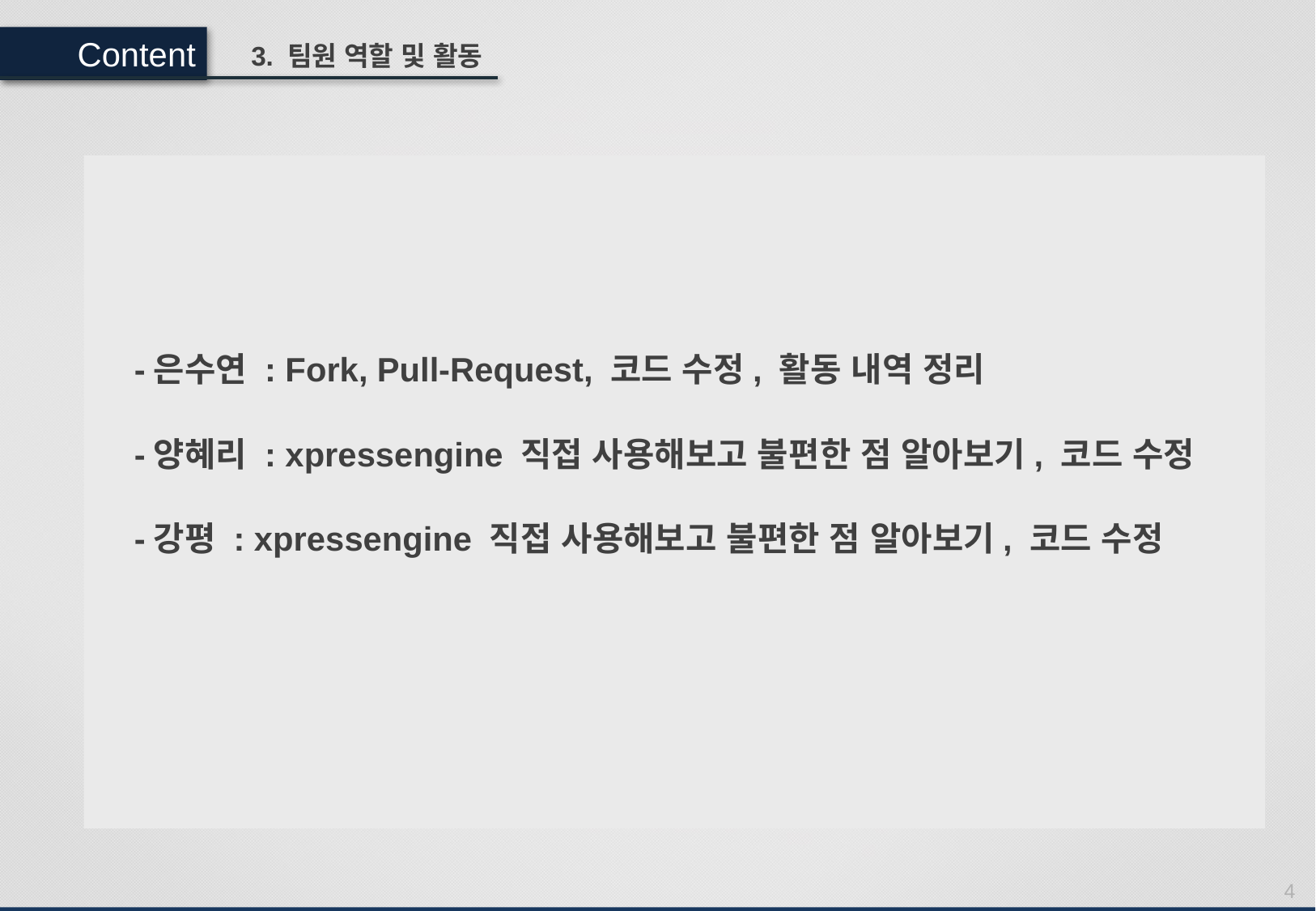

Content
3. 팀원 역할 및 활동

-은수연 : Fork, Pull-Request, 코드 수정, 활동 내역 정리

-양혜리 : xpressengine 직접 사용해보고 불편한 점 알아보기, 코드 수정

-강평 : xpressengine 직접 사용해보고 불편한 점 알아보기, 코드 수정
4